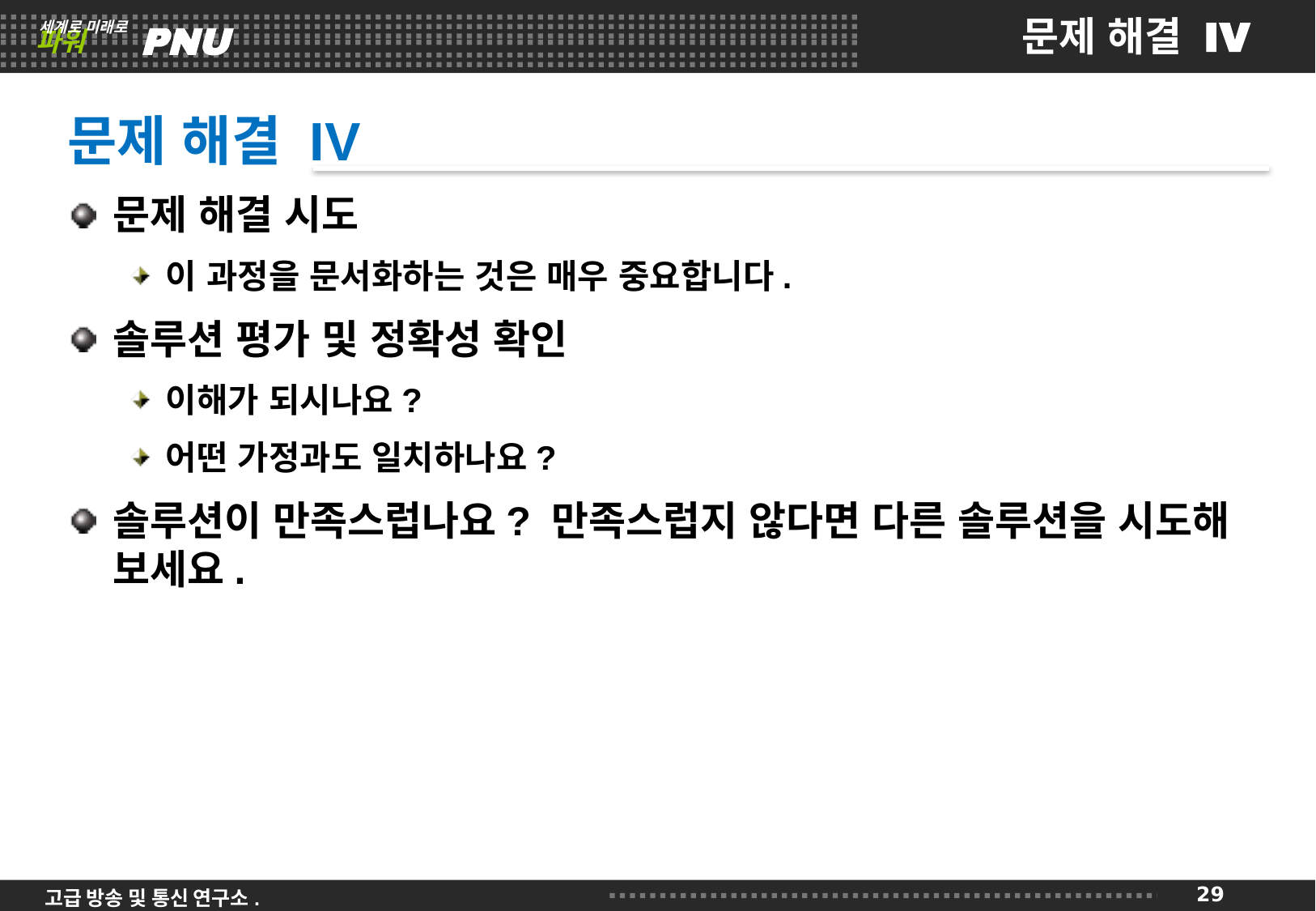

# 문제 해결 IV
문제 해결 IV
문제 해결 시도
이 과정을 문서화하는 것은 매우 중요합니다.
솔루션 평가 및 정확성 확인
이해가 되시나요?
어떤 가정과도 일치하나요?
솔루션이 만족스럽나요? 만족스럽지 않다면 다른 솔루션을 시도해 보세요.